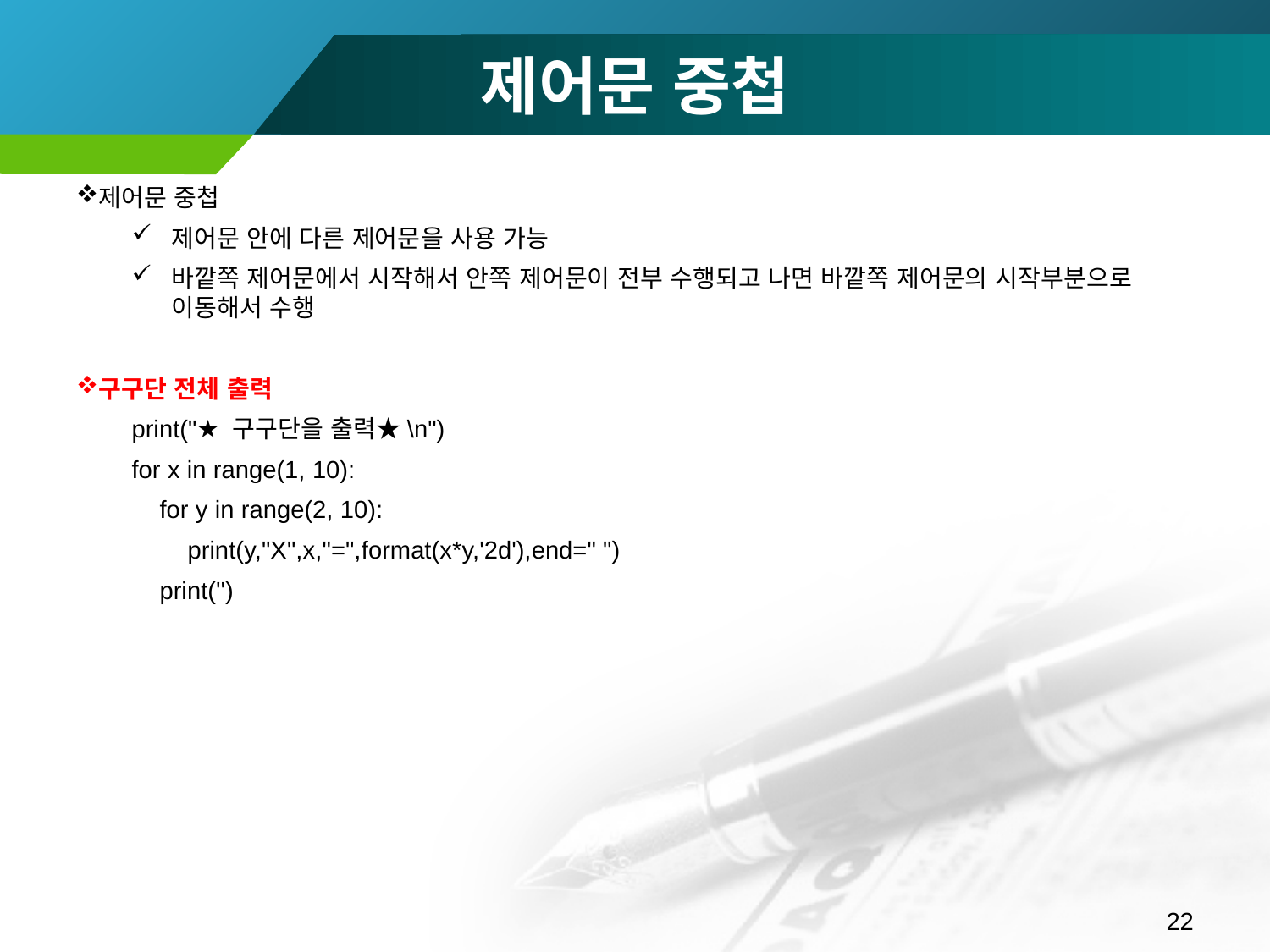

# 제어문 중첩
제어문 중첩
제어문 안에 다른 제어문을 사용 가능
바깥쪽 제어문에서 시작해서 안쪽 제어문이 전부 수행되고 나면 바깥쪽 제어문의 시작부분으로 이동해서 수행

구구단 전체 출력
print("★ 구구단을 출력★\n")
for x in range(1, 10):
    for y in range(2, 10):
        print(y,"X",x,"=",format(x*y,'2d'),end=" ")
    print('')

22